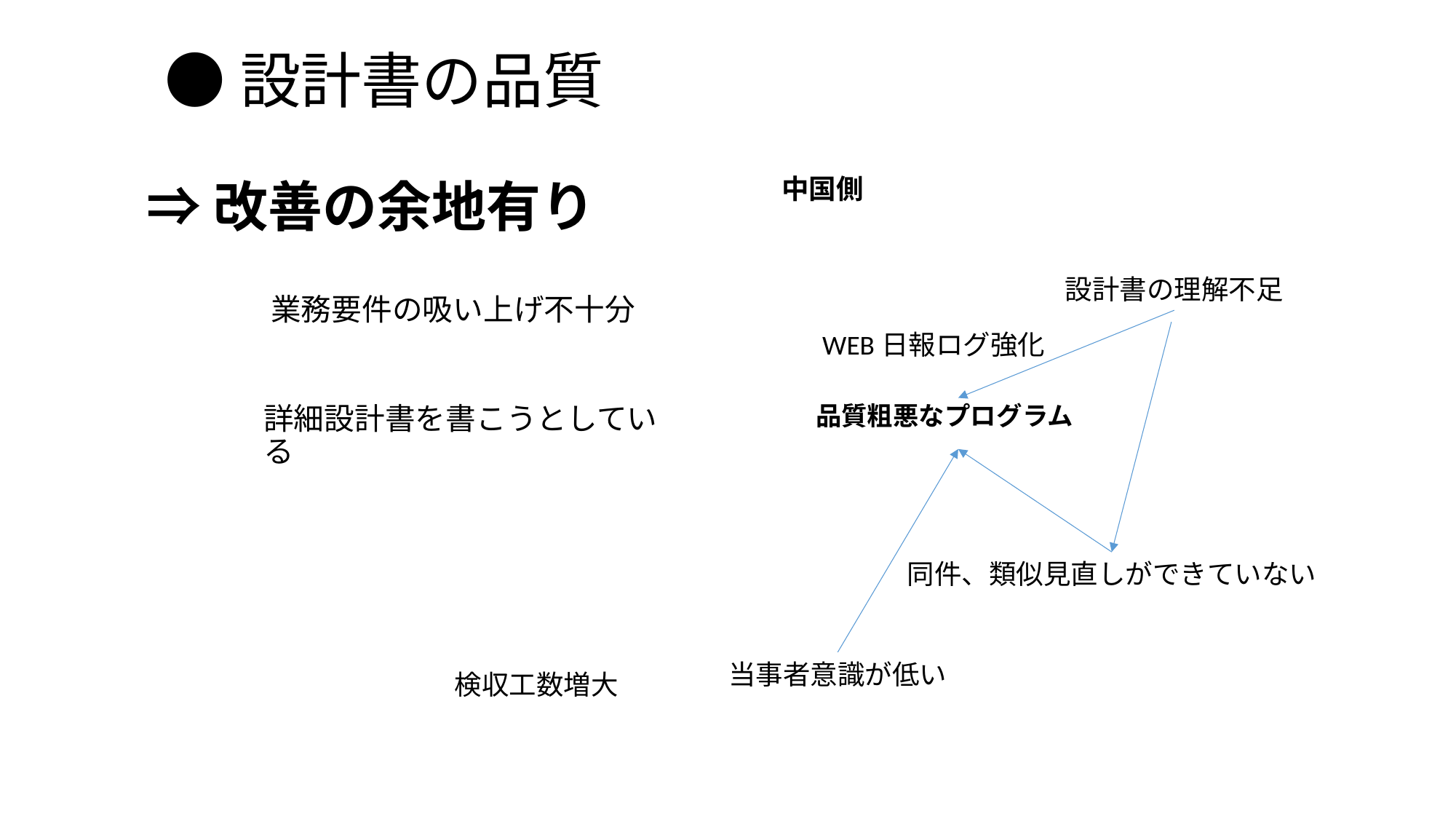

# ●設計書の品質
⇒改善の余地有り
中国側
設計書の理解不足
業務要件の吸い上げ不十分
WEB日報ログ強化
詳細設計書を書こうとしている
品質粗悪なプログラム

同件、類似見直しができていない
当事者意識が低い
検収工数増大